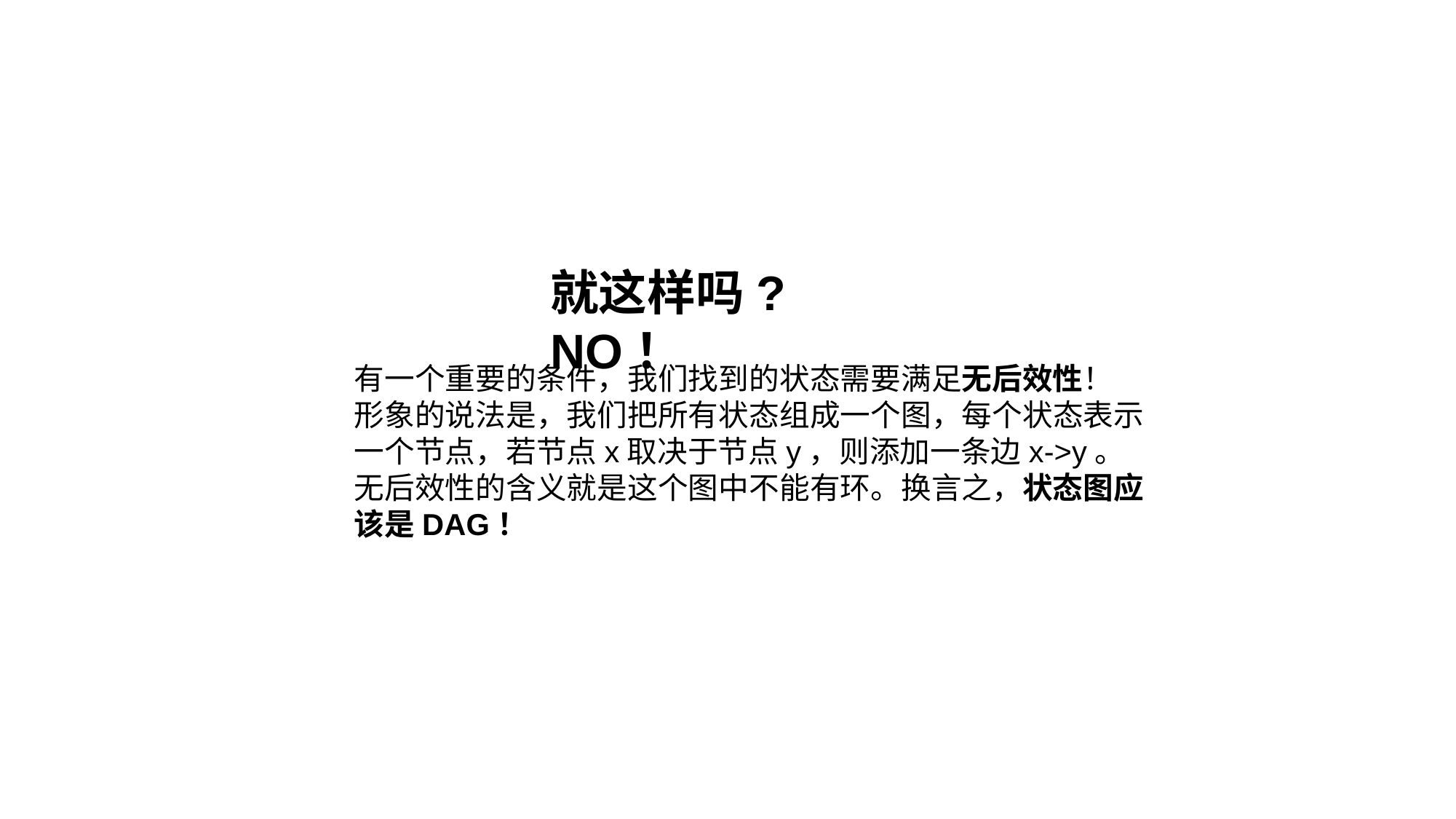

就这样吗? NO！
有一个重要的条件，我们找到的状态需要满足无后效性！
形象的说法是，我们把所有状态组成一个图，每个状态表示一个节点，若节点x取决于节点y，则添加一条边x->y。
无后效性的含义就是这个图中不能有环。换言之，状态图应该是DAG！